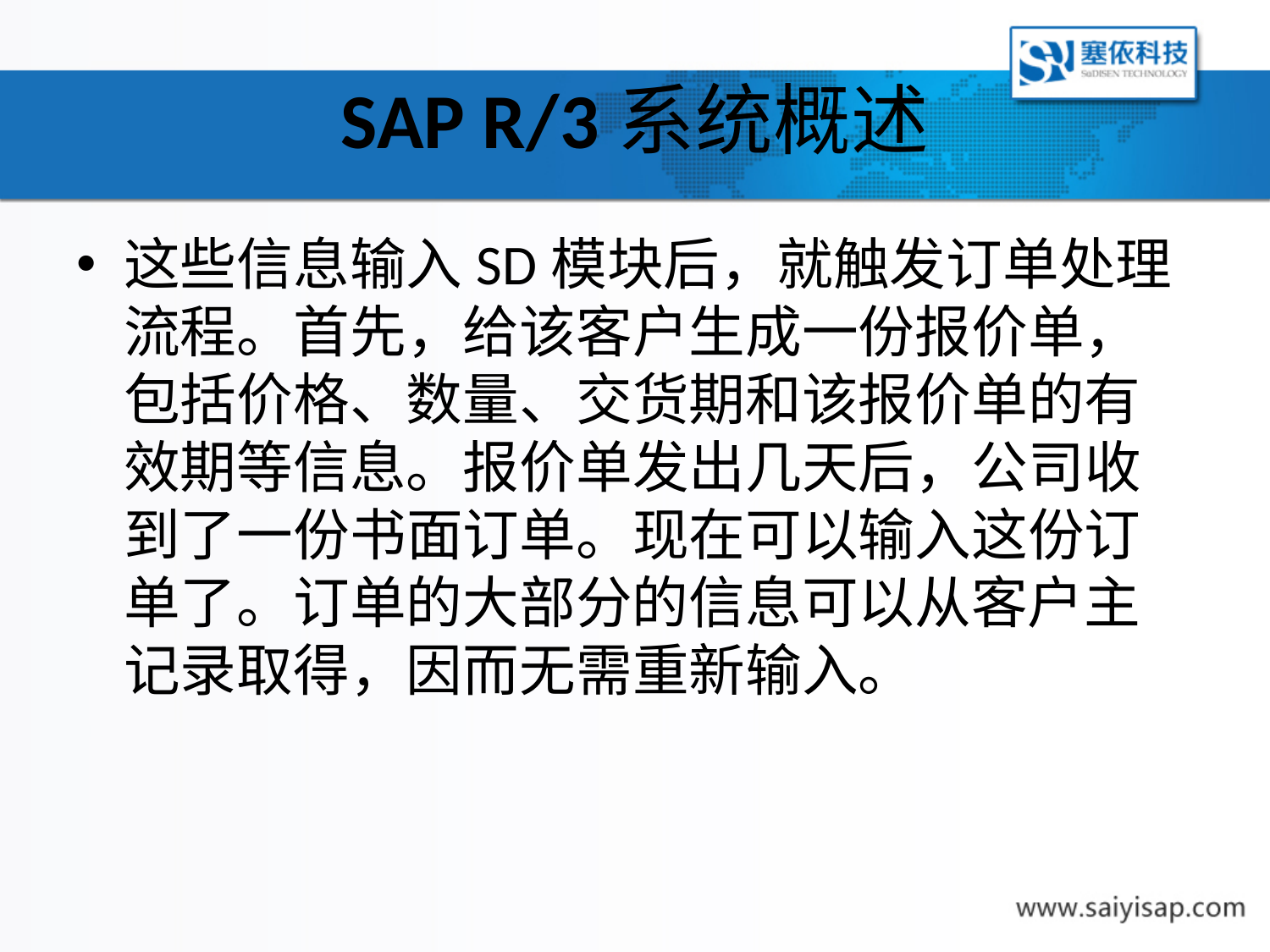

# SAP R/3系统概述
这些信息输入SD模块后，就触发订单处理流程。首先，给该客户生成一份报价单，包括价格、数量、交货期和该报价单的有效期等信息。报价单发出几天后，公司收到了一份书面订单。现在可以输入这份订单了。订单的大部分的信息可以从客户主记录取得，因而无需重新输入。